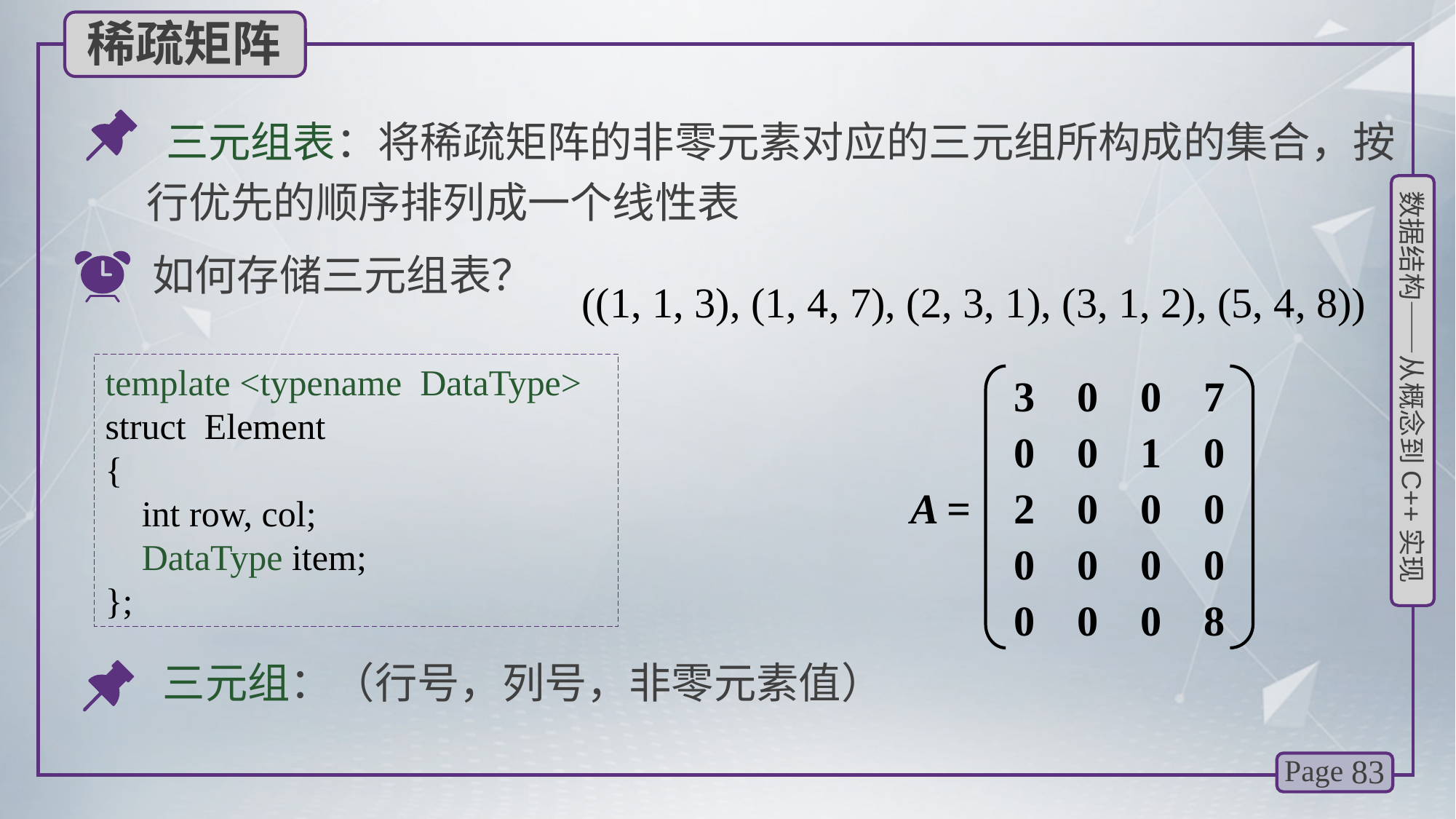

稀疏矩阵

 三元组表：将稀疏矩阵的非零元素对应的三元组所构成的集合，按行优先的顺序排列成一个线性表

如何存储三元组表？

((1, 1, 3), (1, 4, 7), (2, 3, 1), (3, 1, 2), (5, 4, 8))
template <typename  DataType>
struct  Element
{
    int row, col;
    DataType item;
};
3    0    0    7
0    0    1    0
2    0    0    0
0    0    0    0
0    0    0    8

A =
 三元组：（行号，列号，非零元素值）